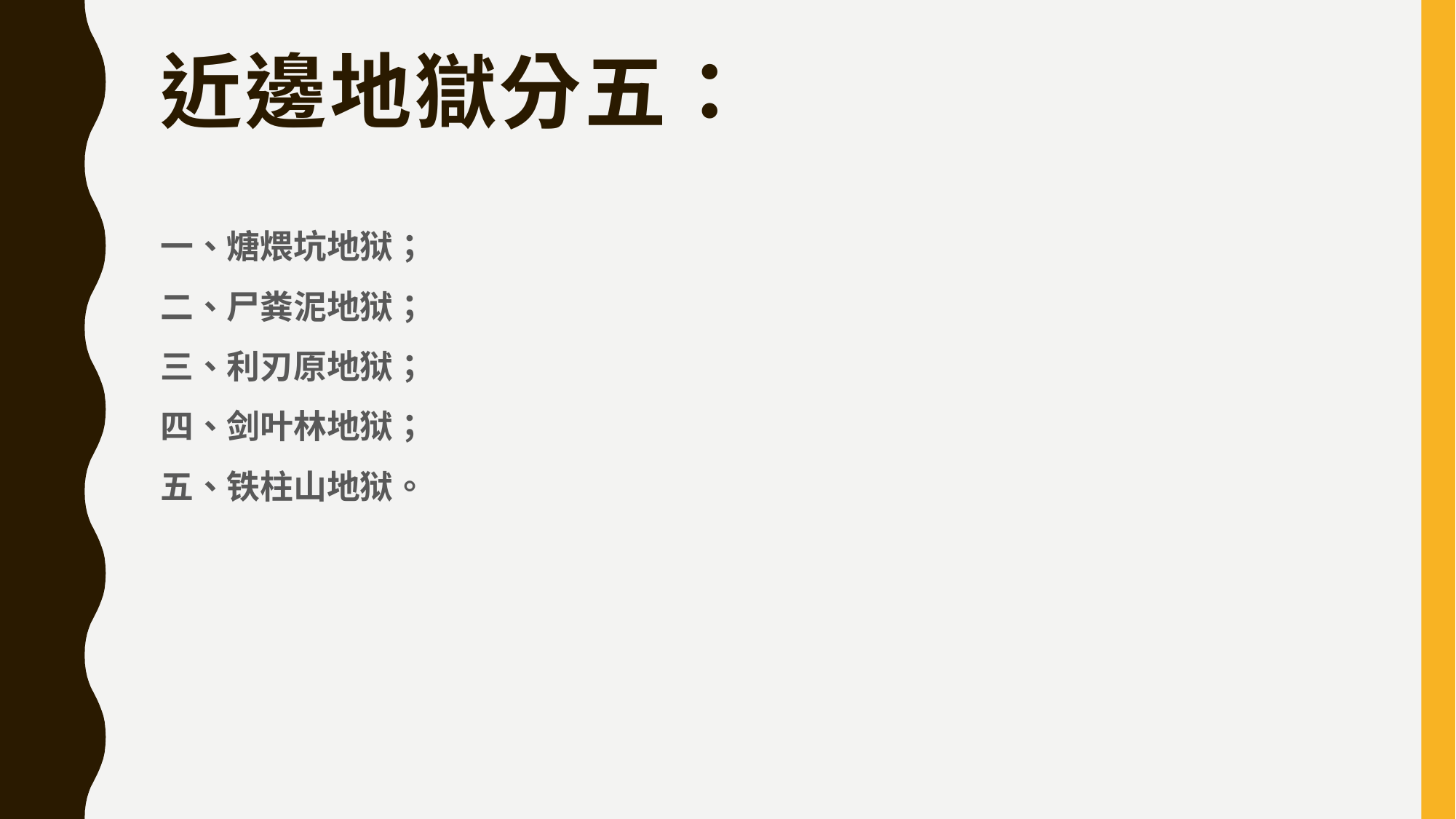

# 近邊地獄分五：
一、煻煨坑地狱；
二、尸粪泥地狱；
三、利刃原地狱；
四、剑叶林地狱；
五、铁柱山地狱。